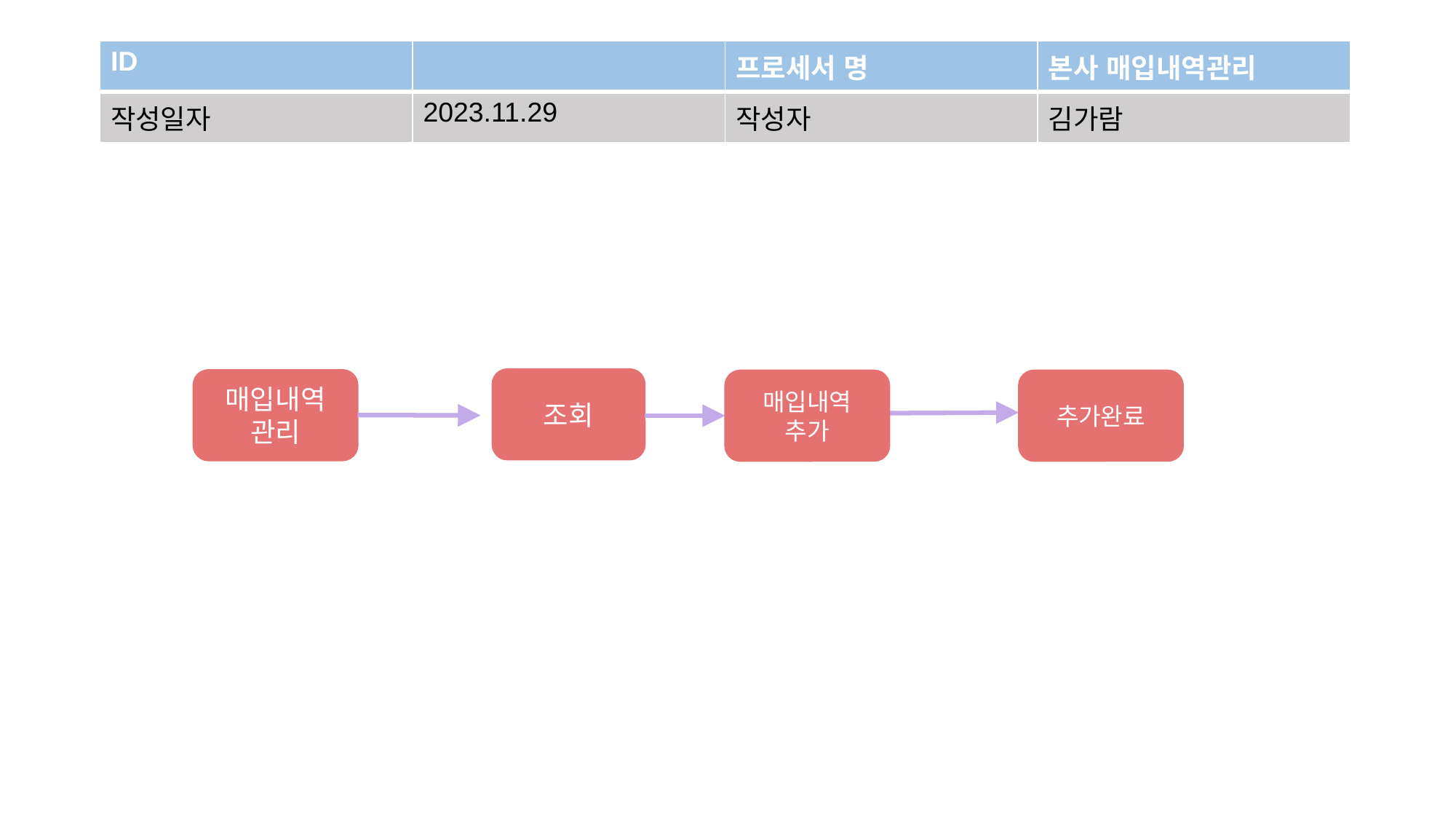

| ID |  | 프로세서 명 | 본사 매입내역관리 |
| --- | --- | --- | --- |
| 작성일자 | 2023.11.29 | 작성자 | 김가람 |
조회
매입내역
관리
매입내역
추가
추가완료